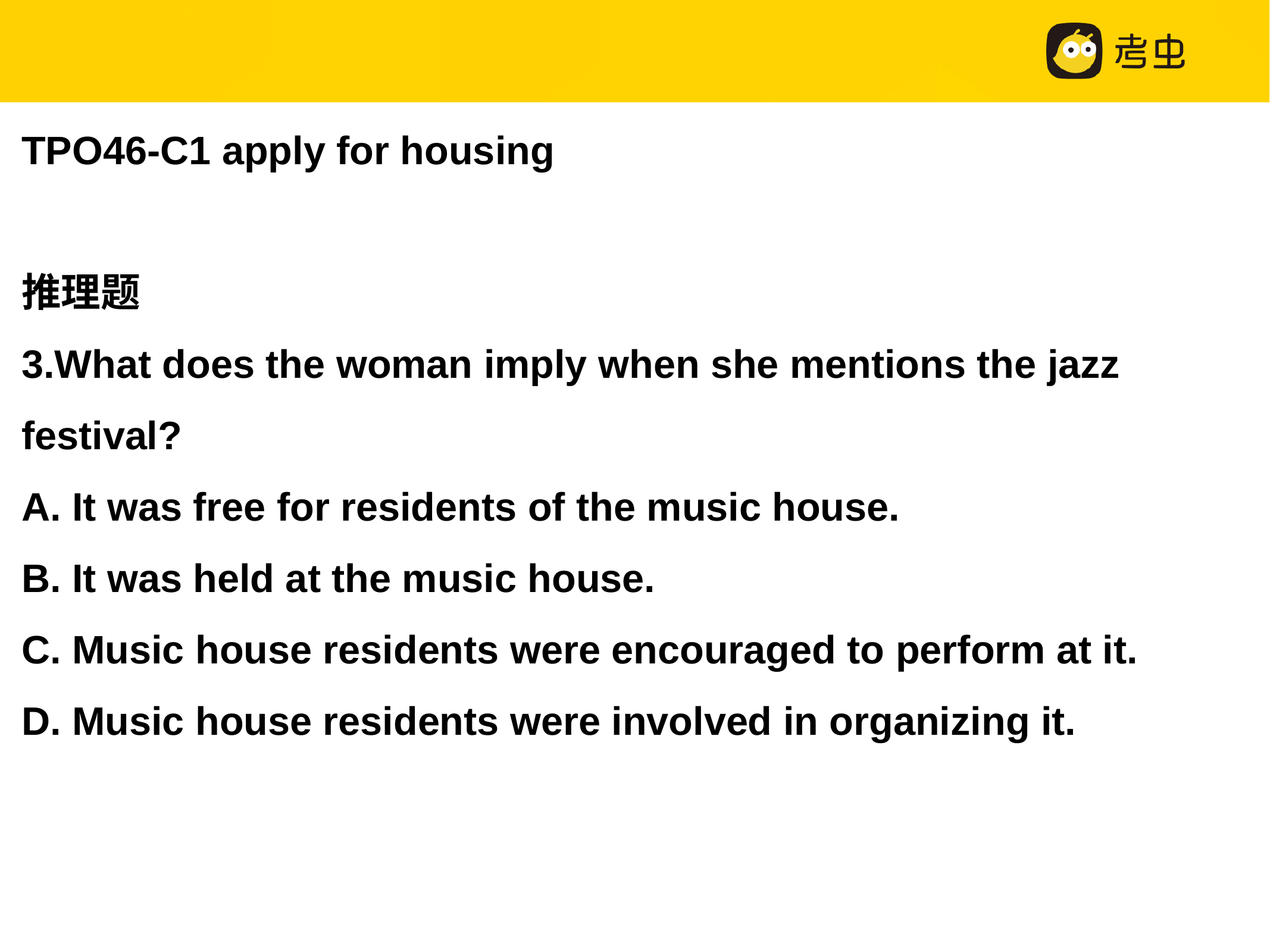

TPO46-C1 apply for housing

推理题
3.What does the woman imply when she mentions the jazz festival?
A. It was free for residents of the music house.
B. It was held at the music house.
C. Music house residents were encouraged to perform at it.
D. Music house residents were involved in organizing it.